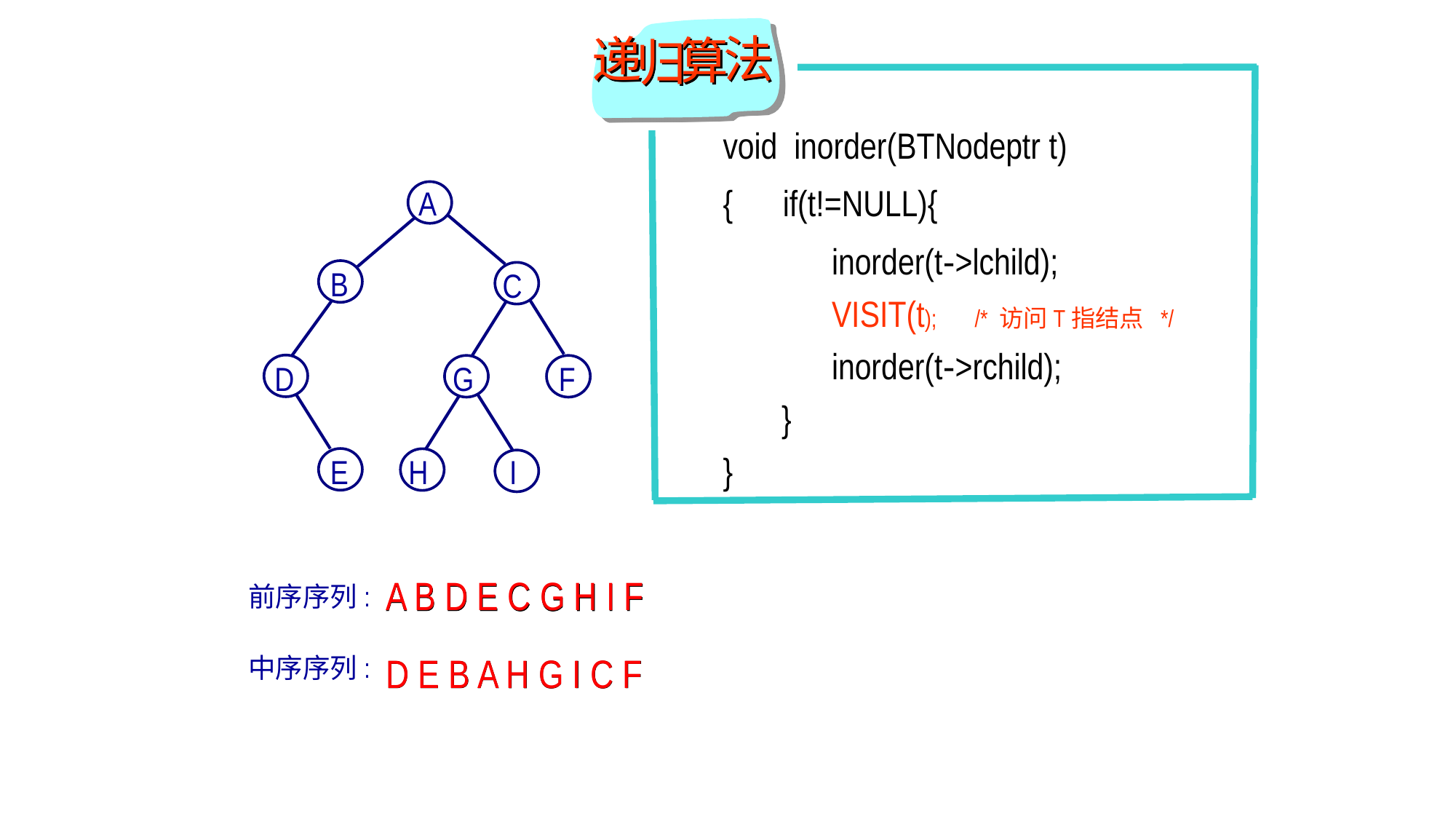

法
递
算
归

void  inorder(BTNodeptr t)
{      if(t!=NULL){
             inorder(t->lchild);
             VISIT(t);       /* 访问T指结点  */
             inorder(t->rchild);
       }
}

A

B
C

D
G
F

E
I
H

A B D E C G H I F
前序序列:
D E B A H G I C F
中序序列: